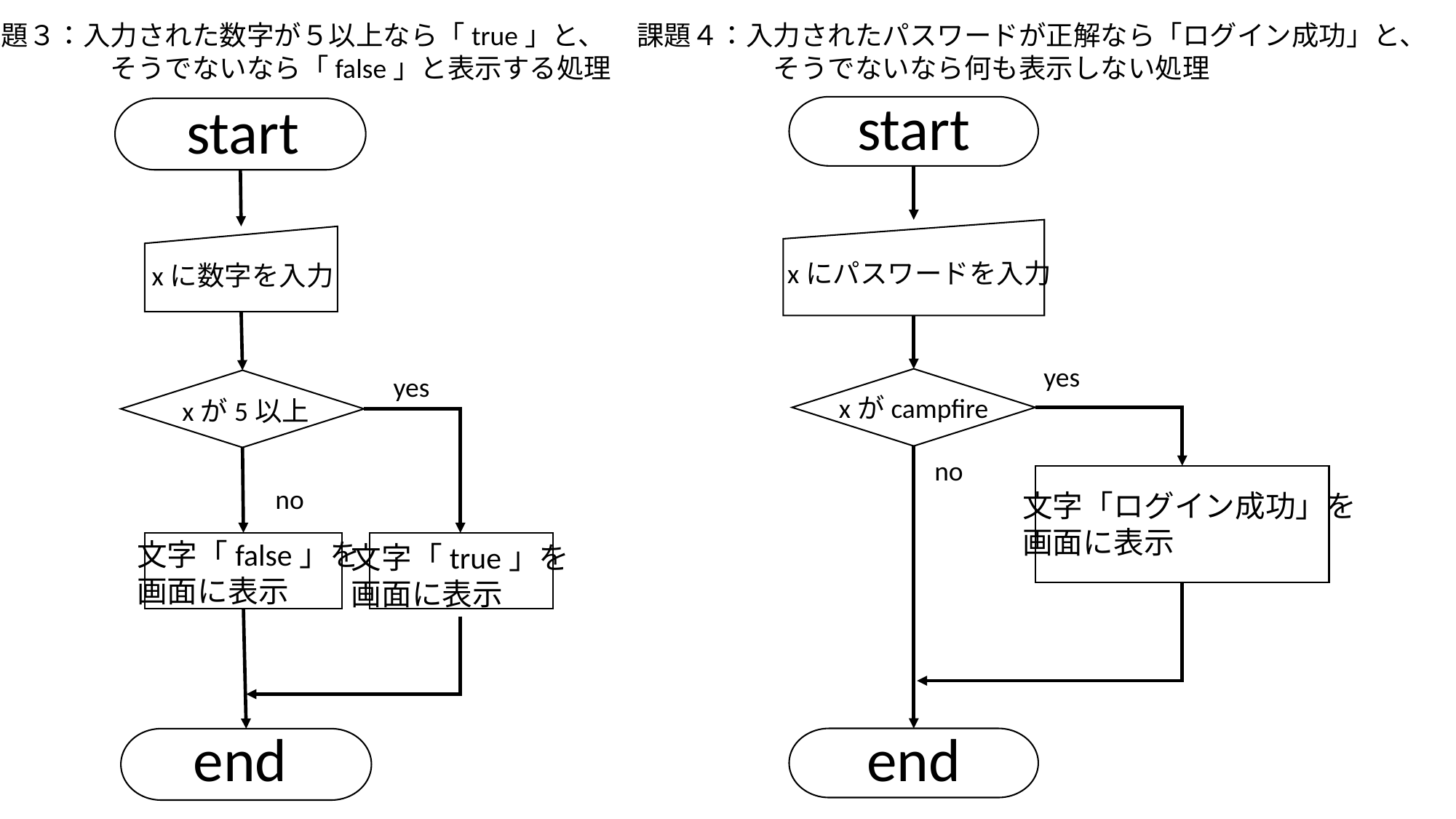

課題４：入力されたパスワードが正解なら「ログイン成功」と、
　　　　　そうでないなら何も表示しない処理
課題３：入力された数字が５以上なら「true」と、
　　　　　そうでないなら「false」と表示する処理

start

start

xにパスワードを入力
xに数字を入力
yes
yes

xがcampfire
xが5以上
no

no
文字「ログイン成功」を
画面に表示
文字「false」を
画面に表示
文字「true」を
画面に表示

end

end